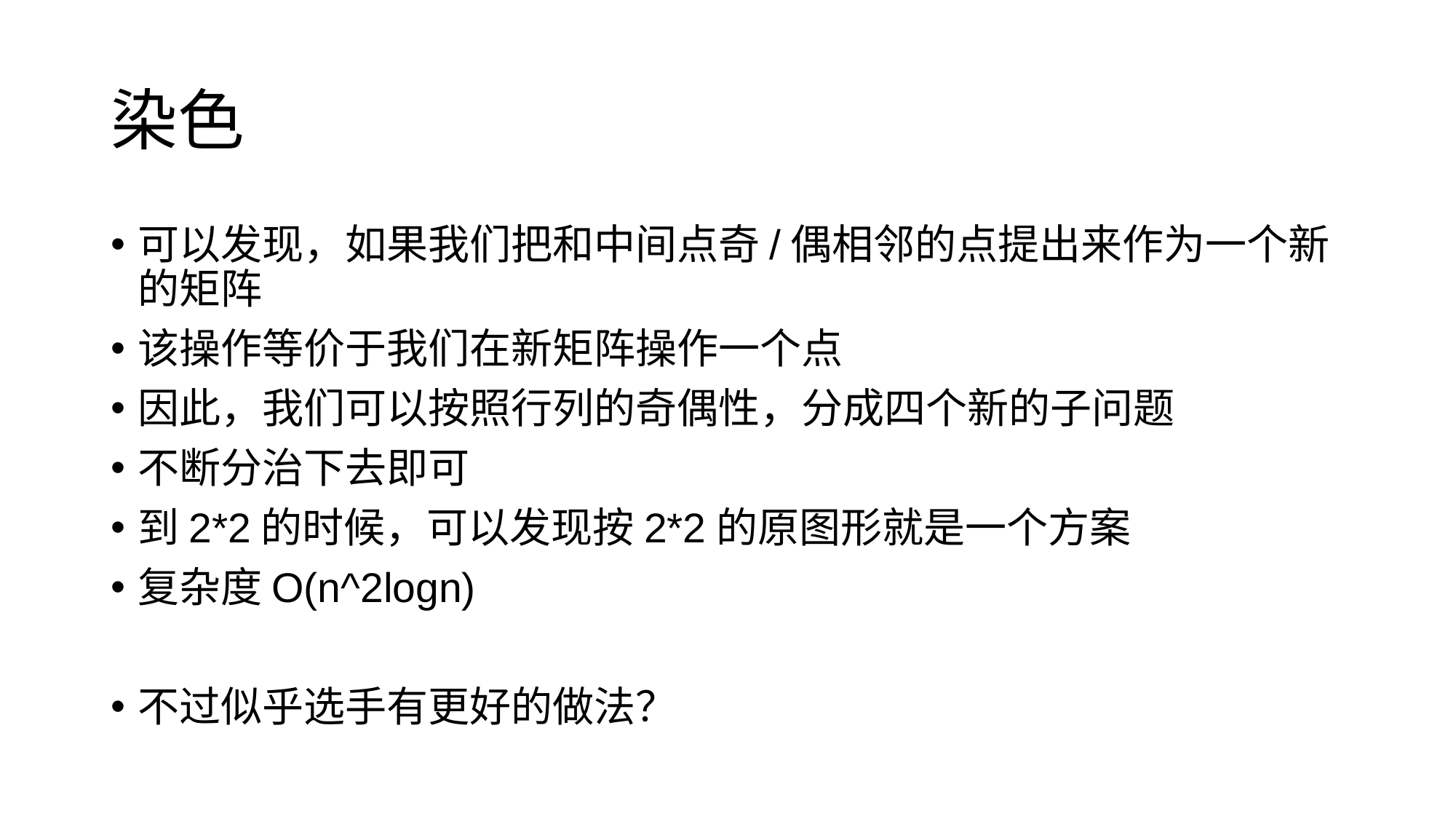

# 染色
可以发现，如果我们把和中间点奇/偶相邻的点提出来作为一个新的矩阵
该操作等价于我们在新矩阵操作一个点
因此，我们可以按照行列的奇偶性，分成四个新的子问题
不断分治下去即可
到2*2的时候，可以发现按2*2的原图形就是一个方案
复杂度O(n^2logn)

不过似乎选手有更好的做法？